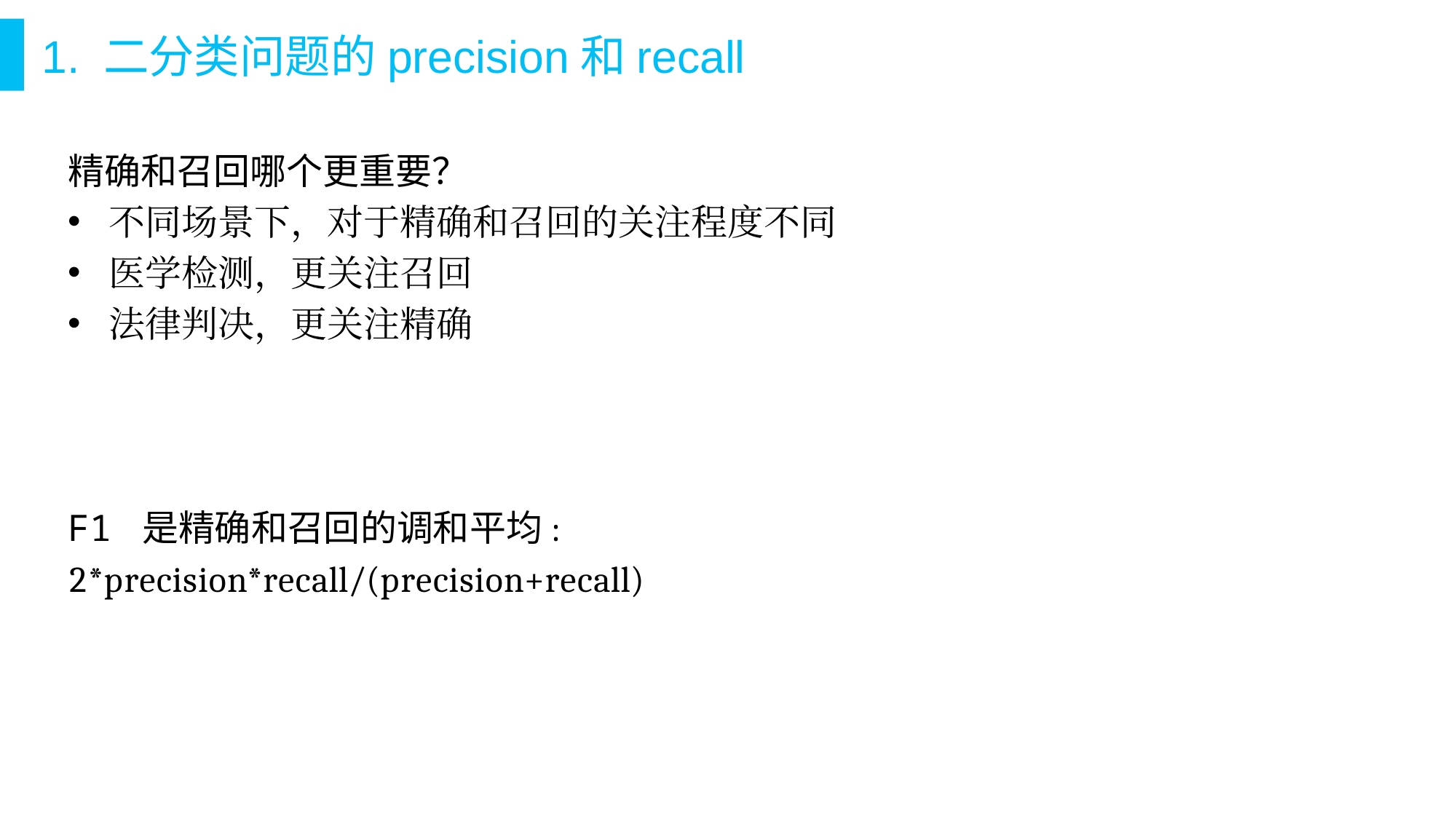

# 1. 二分类问题的precision和recall
精确和召回哪个更重要？
不同场景下，对于精确和召回的关注程度不同
医学检测，更关注召回
法律判决，更关注精确

F1 是精确和召回的调和平均:
2*precision*recall/(precision+recall)